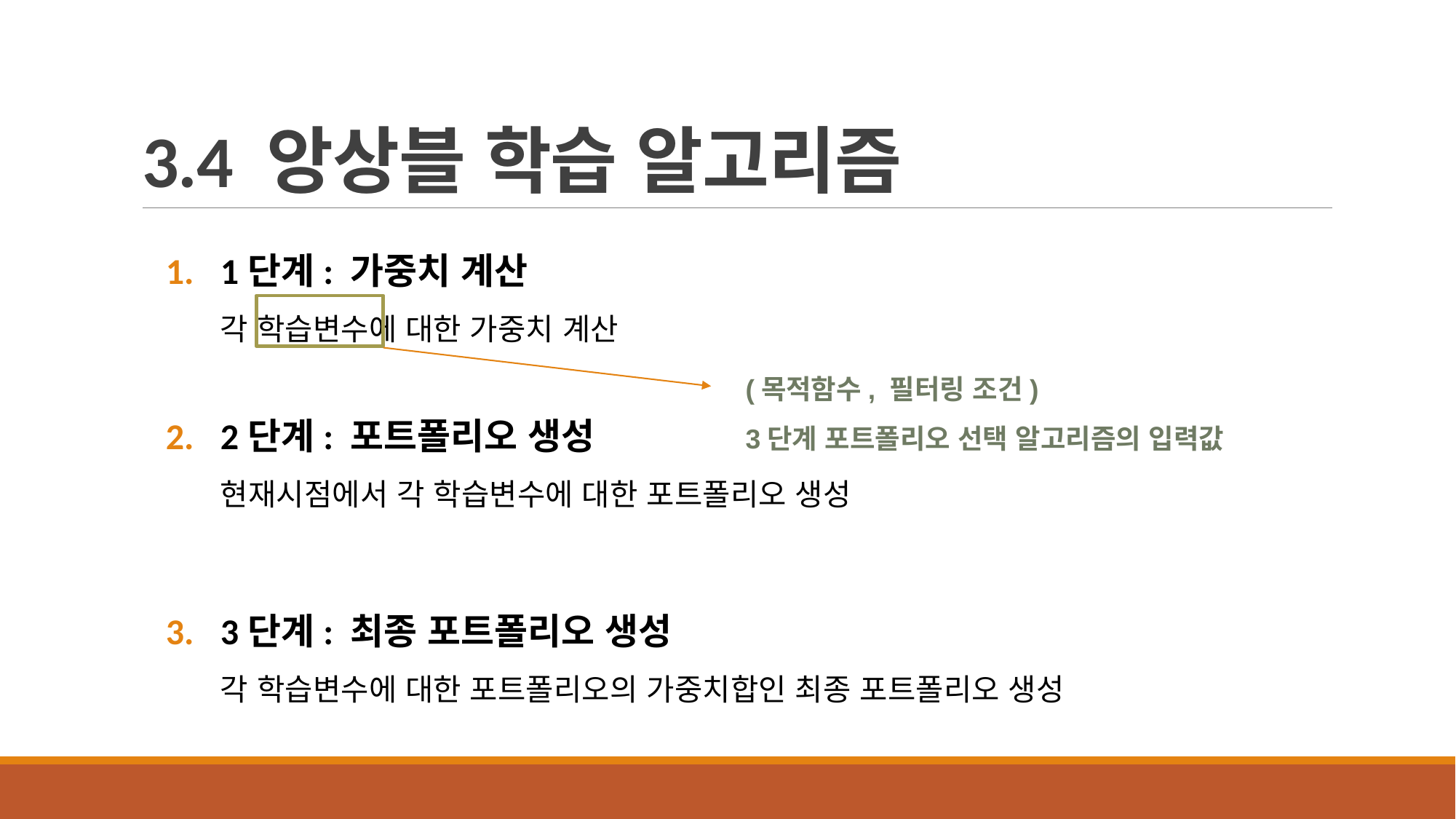

# 3.4 앙상블 학습 알고리즘
1단계: 가중치 계산
각 학습변수에 대한 가중치 계산
2단계: 포트폴리오 생성
현재시점에서 각 학습변수에 대한 포트폴리오 생성
3단계: 최종 포트폴리오 생성
각 학습변수에 대한 포트폴리오의 가중치합인 최종 포트폴리오 생성

(목적함수, 필터링 조건)
3단계 포트폴리오 선택 알고리즘의 입력값